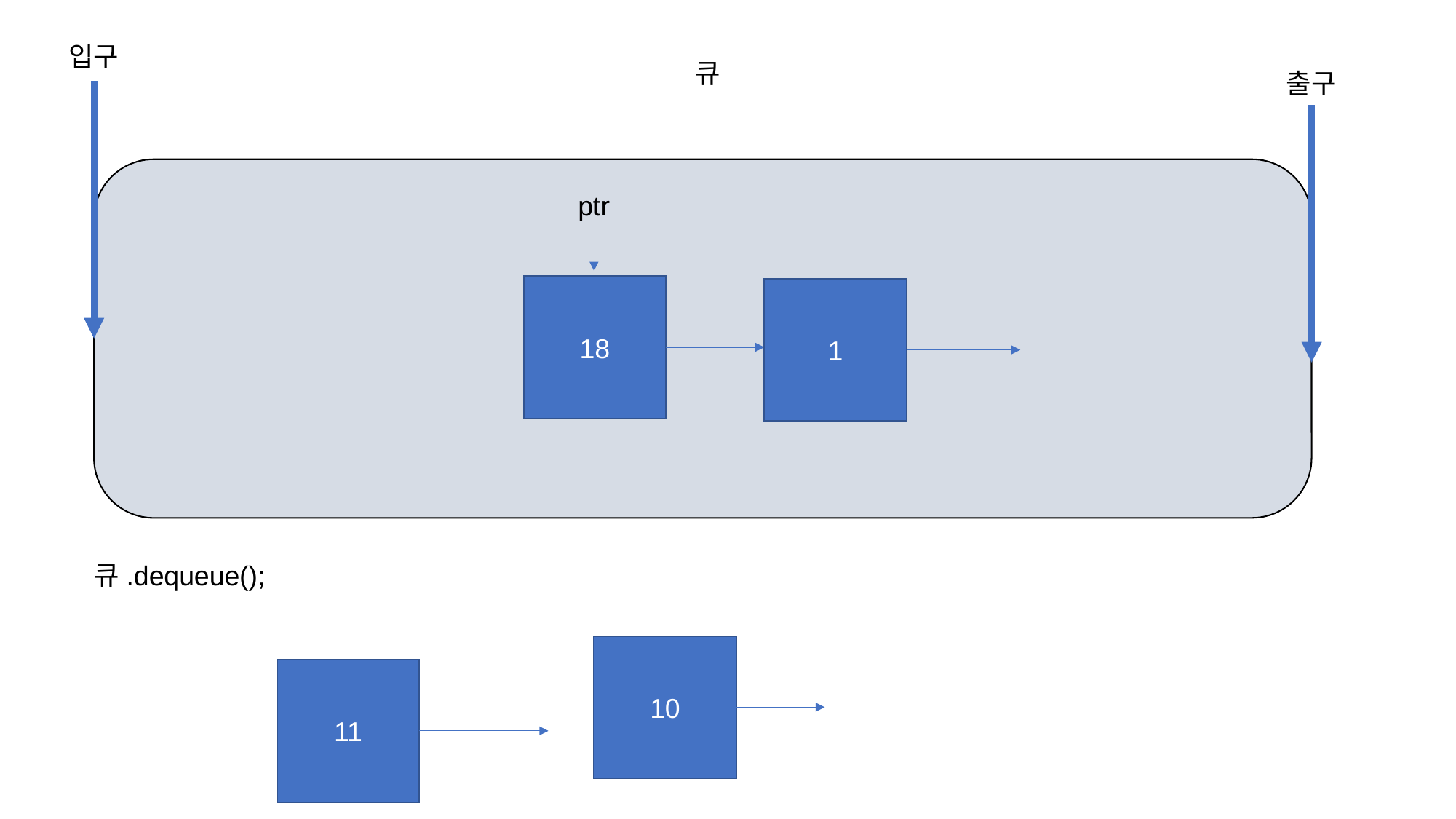

입구
큐
출구

ptr
18
1
큐.dequeue();
10
11